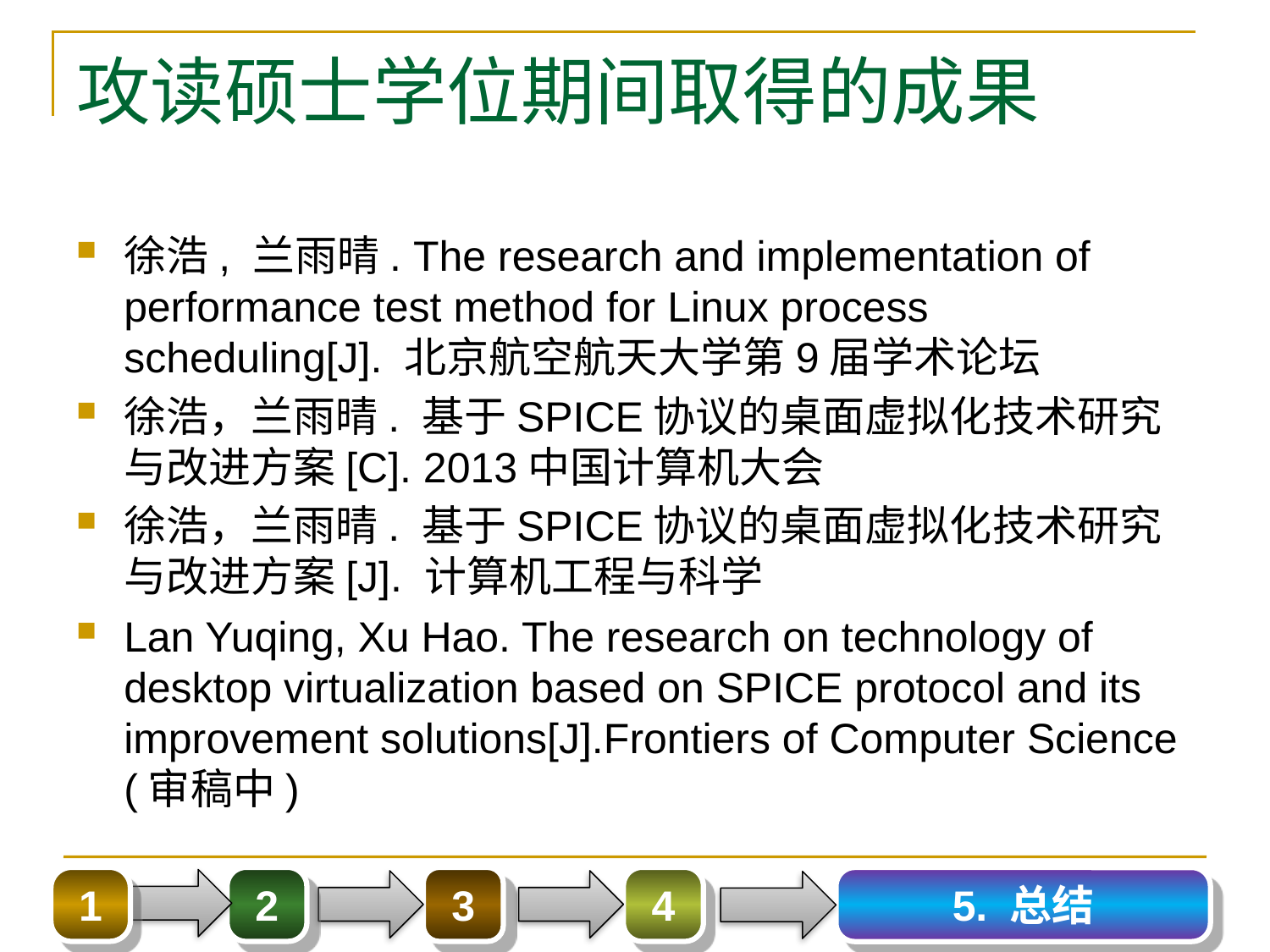

# 攻读硕士学位期间取得的成果
徐浩, 兰雨晴. The research and implementation of performance test method for Linux process scheduling[J]. 北京航空航天大学第9届学术论坛
徐浩，兰雨晴. 基于SPICE协议的桌面虚拟化技术研究与改进方案[C]. 2013中国计算机大会
徐浩，兰雨晴. 基于SPICE协议的桌面虚拟化技术研究与改进方案[J]. 计算机工程与科学
Lan Yuqing, Xu Hao. The research on technology of desktop virtualization based on SPICE protocol and its improvement solutions[J].Frontiers of Computer Science (审稿中)
1
2
3
4
5. 总结